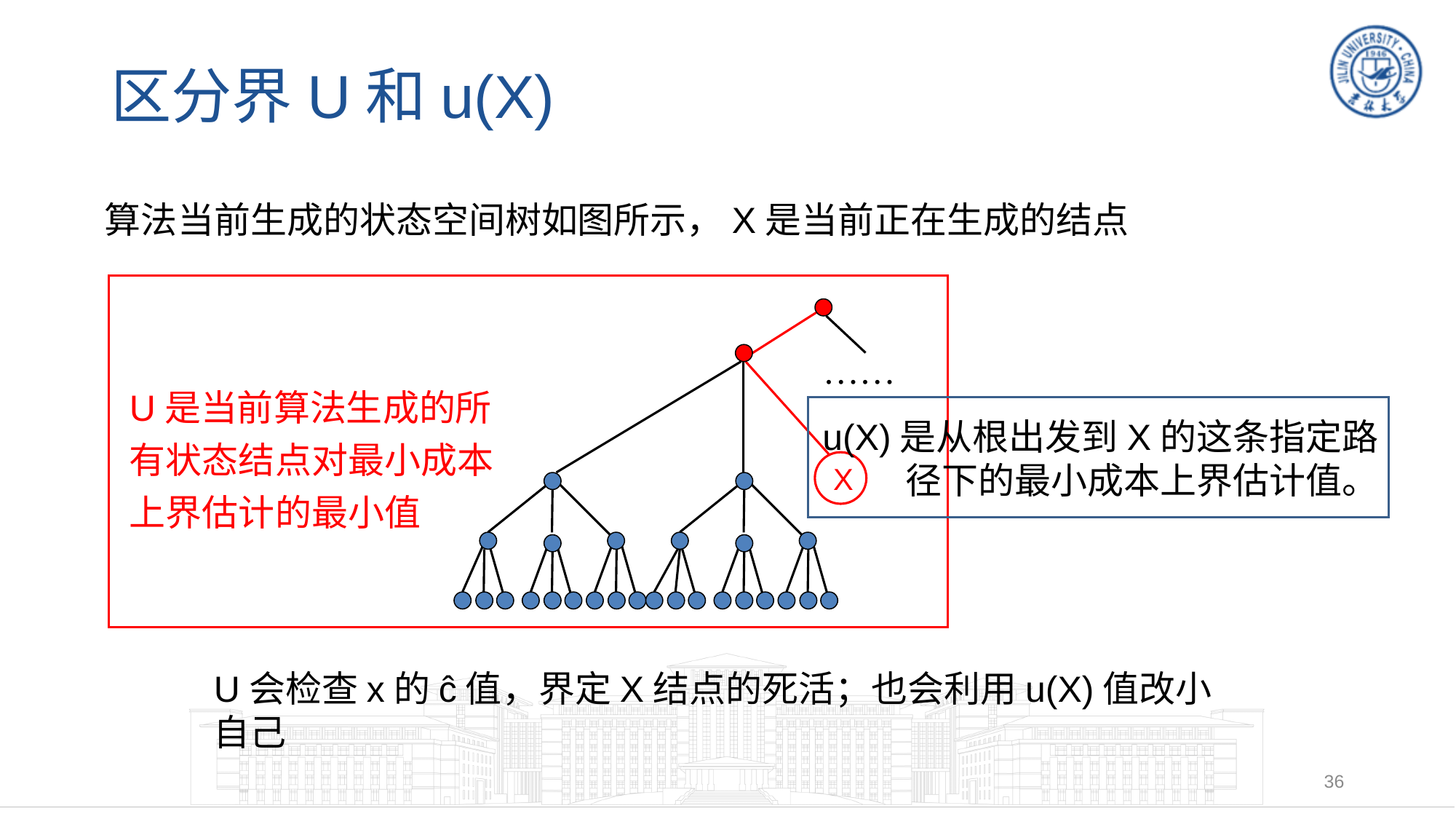

# 区分界U和u(X)
算法当前生成的状态空间树如图所示，X是当前正在生成的结点

……

U是当前算法生成的所有状态结点对最小成本上界估计的最小值
u(X)是从根出发到X的这条指定路径下的最小成本上界估计值。
X
U会检查x的ĉ值，界定X结点的死活；也会利用u(X)值改小自己
36